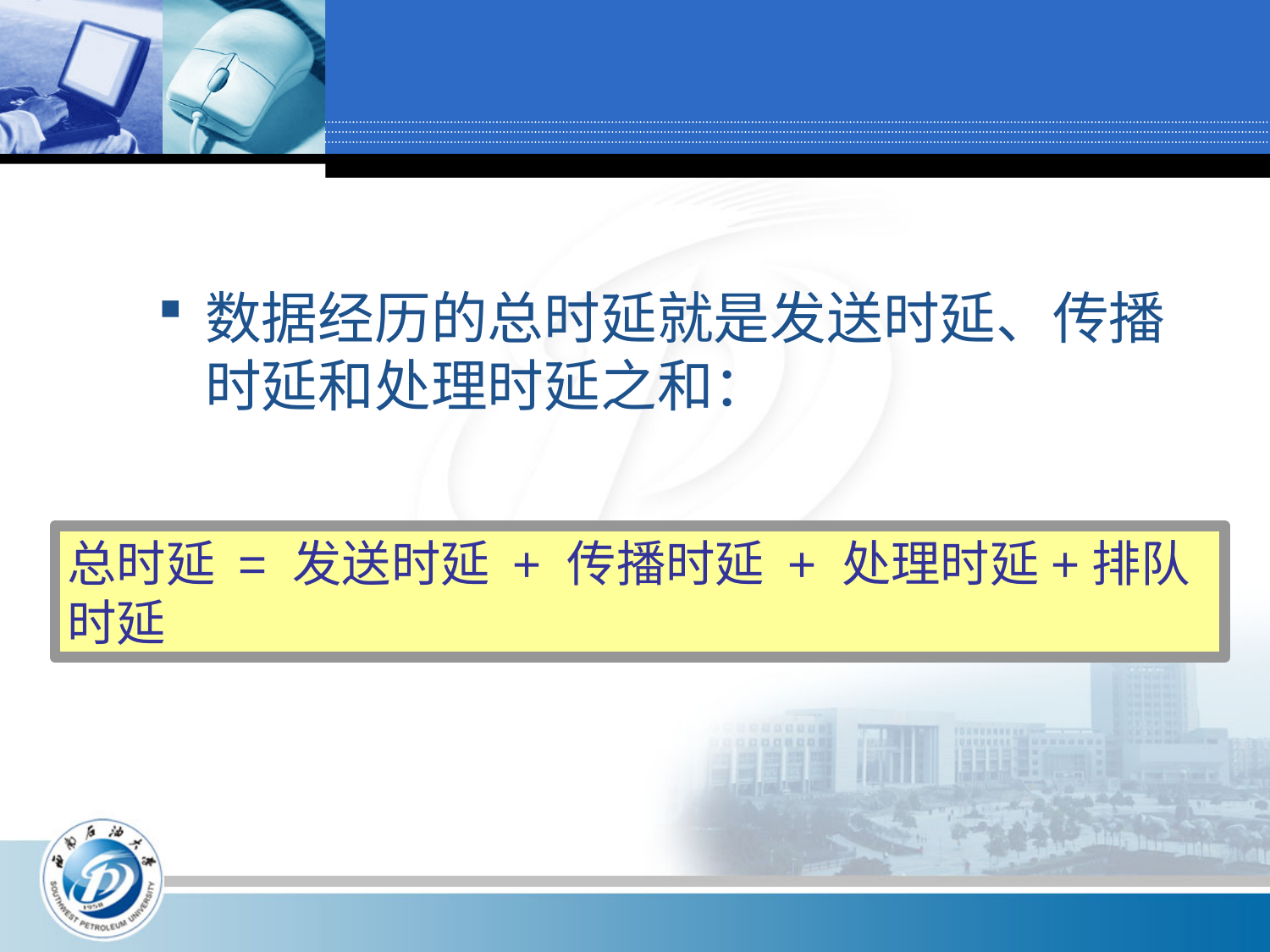

#
数据经历的总时延就是发送时延、传播时延和处理时延之和：

总时延 = 发送时延 + 传播时延 + 处理时延+排队时延